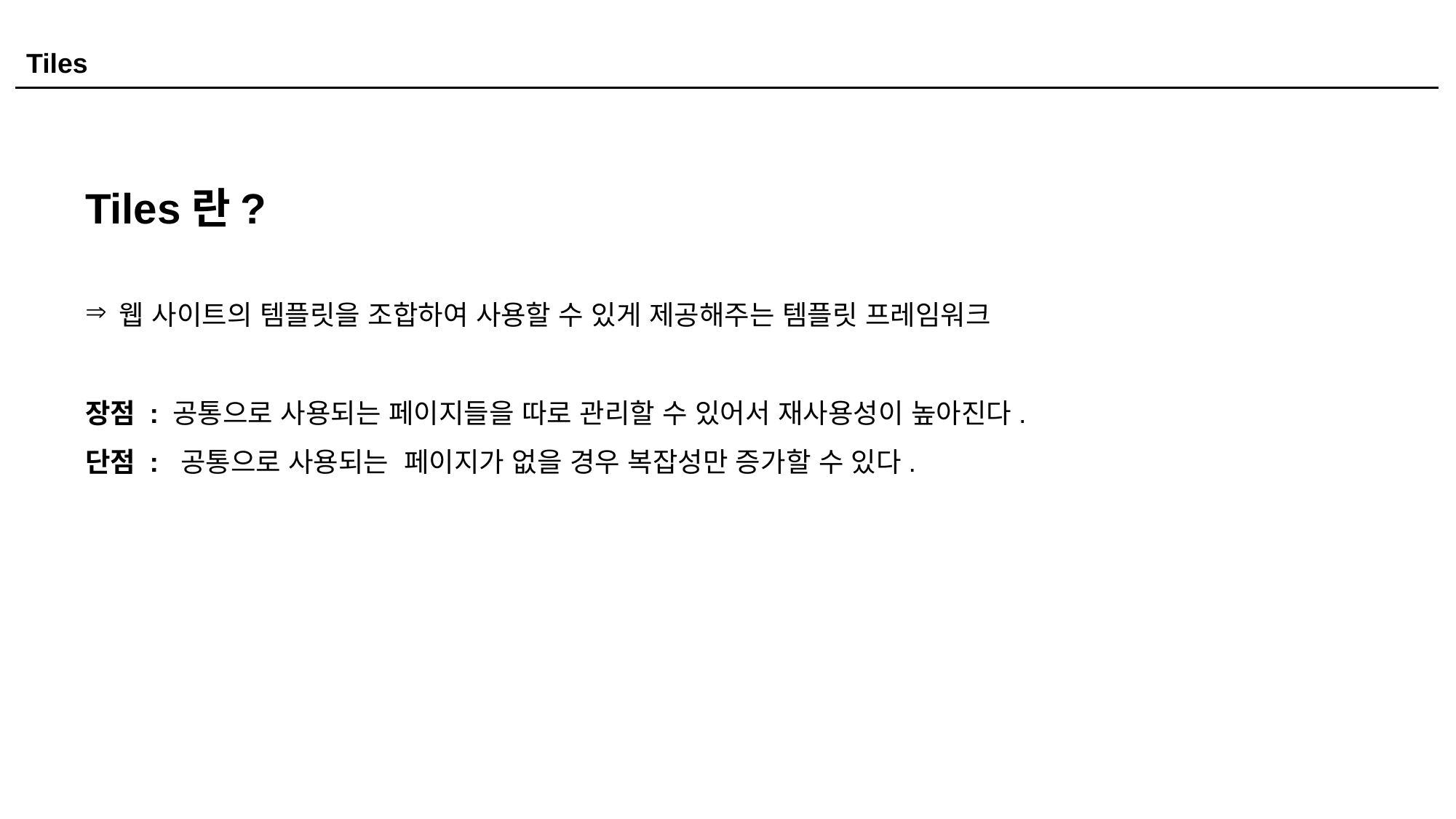

Tiles
Tiles란?

웹 사이트의 템플릿을 조합하여 사용할 수 있게 제공해주는 템플릿 프레임워크

장점 : 공통으로 사용되는 페이지들을 따로 관리할 수 있어서 재사용성이 높아진다.
단점 :  공통으로 사용되는  페이지가 없을 경우 복잡성만 증가할 수 있다.